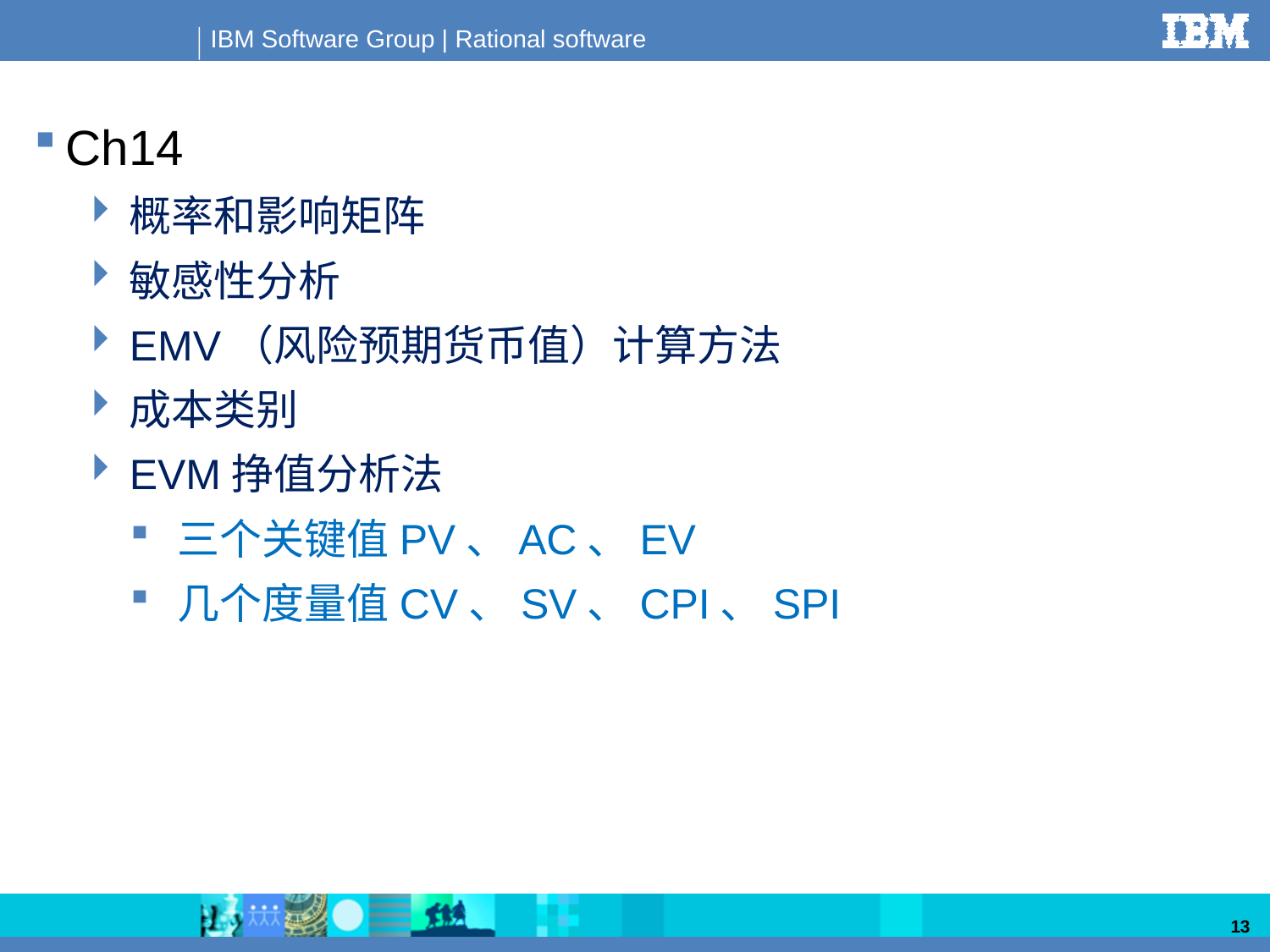

Ch14
概率和影响矩阵
敏感性分析
EMV（风险预期货币值）计算方法
成本类别
EVM挣值分析法
三个关键值PV、AC、EV
几个度量值CV、SV、CPI、SPI

13